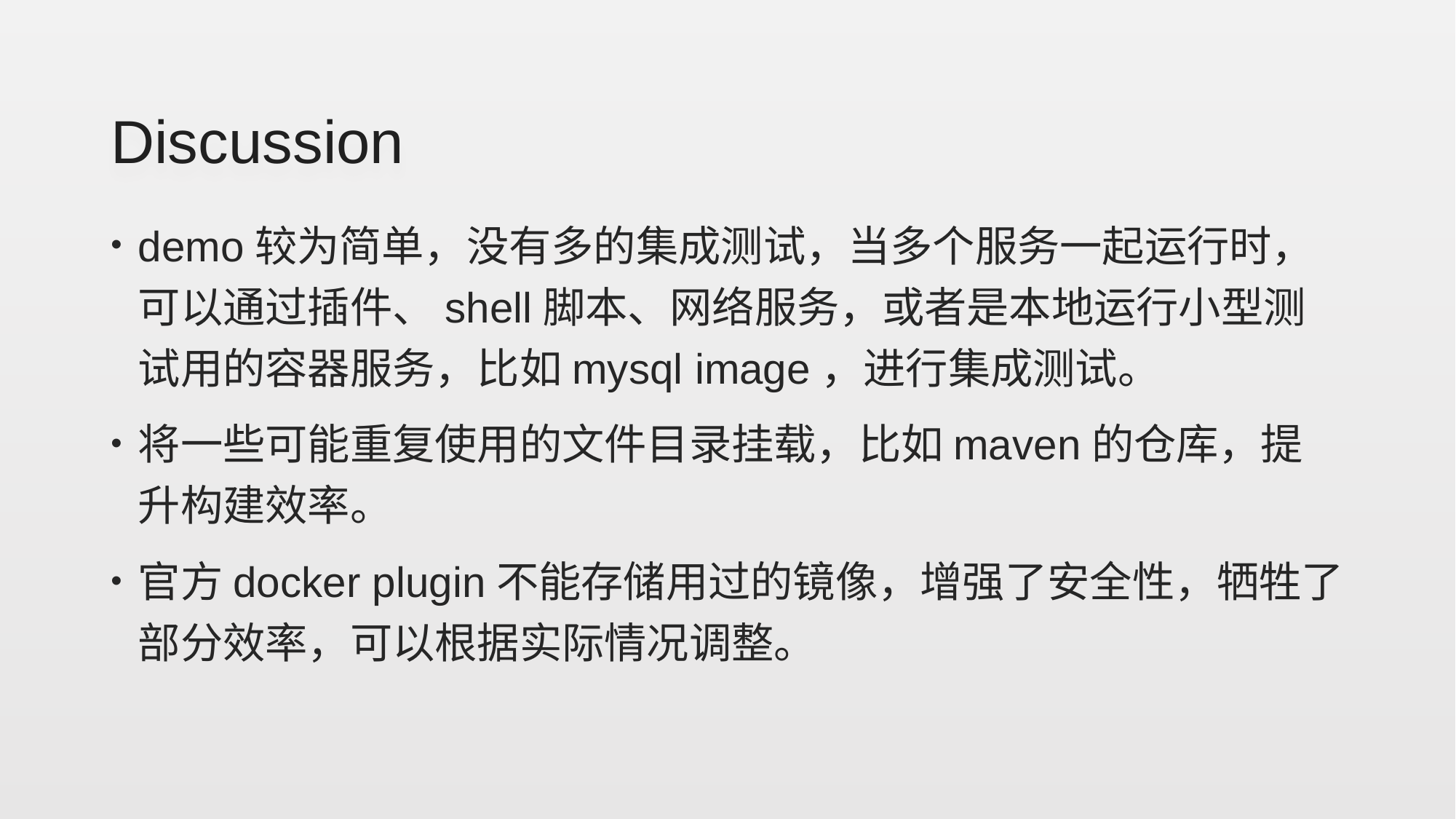

# Discussion
demo较为简单，没有多的集成测试，当多个服务一起运行时，可以通过插件、shell脚本、网络服务，或者是本地运行小型测试用的容器服务，比如mysql image，进行集成测试。
将一些可能重复使用的文件目录挂载，比如maven的仓库，提升构建效率。
官方docker plugin不能存储用过的镜像，增强了安全性，牺牲了部分效率，可以根据实际情况调整。